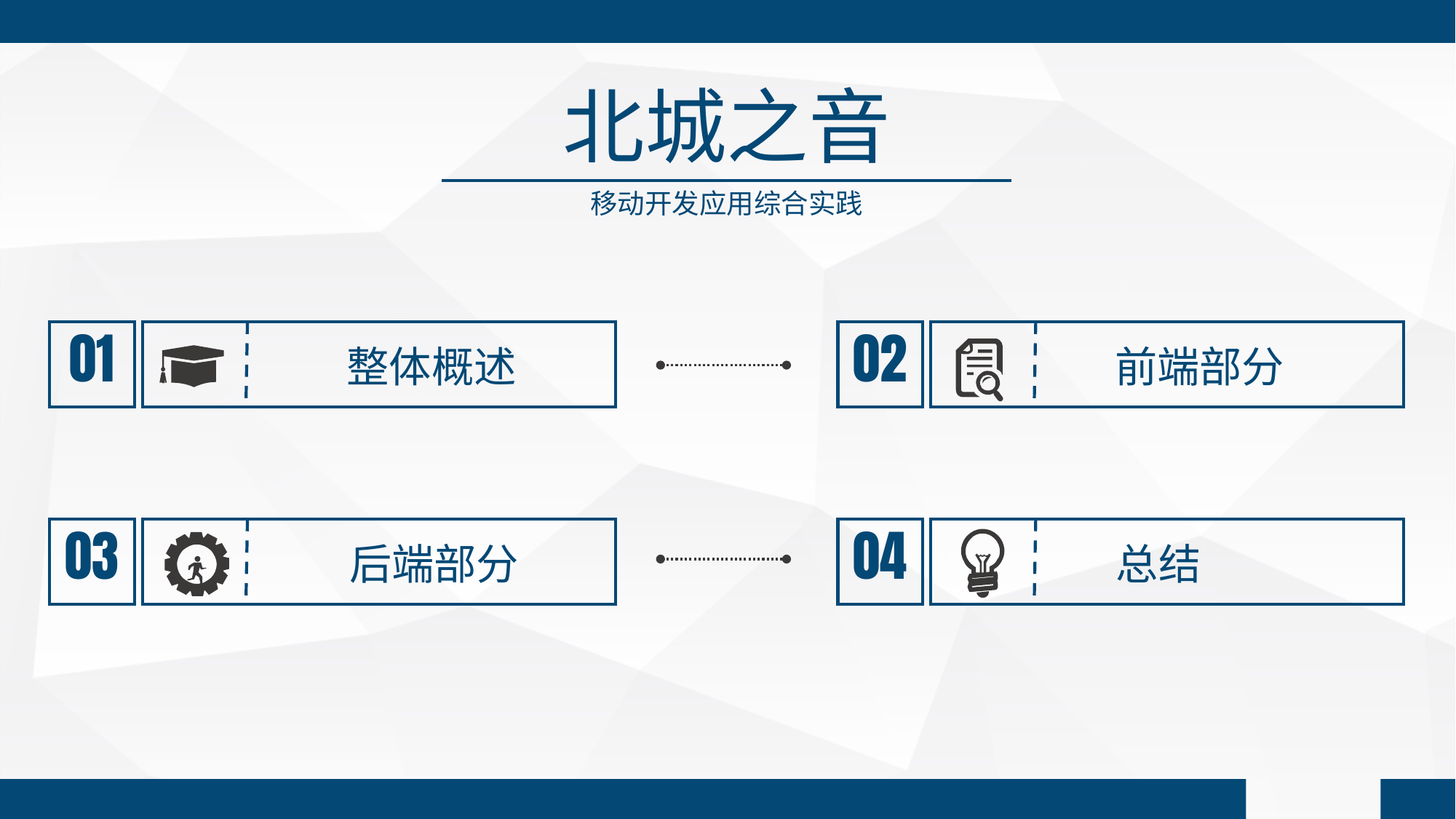

北城之音
移动开发应用综合实践
01

整体概述

02

前端部分

03

后端部分

04

总结